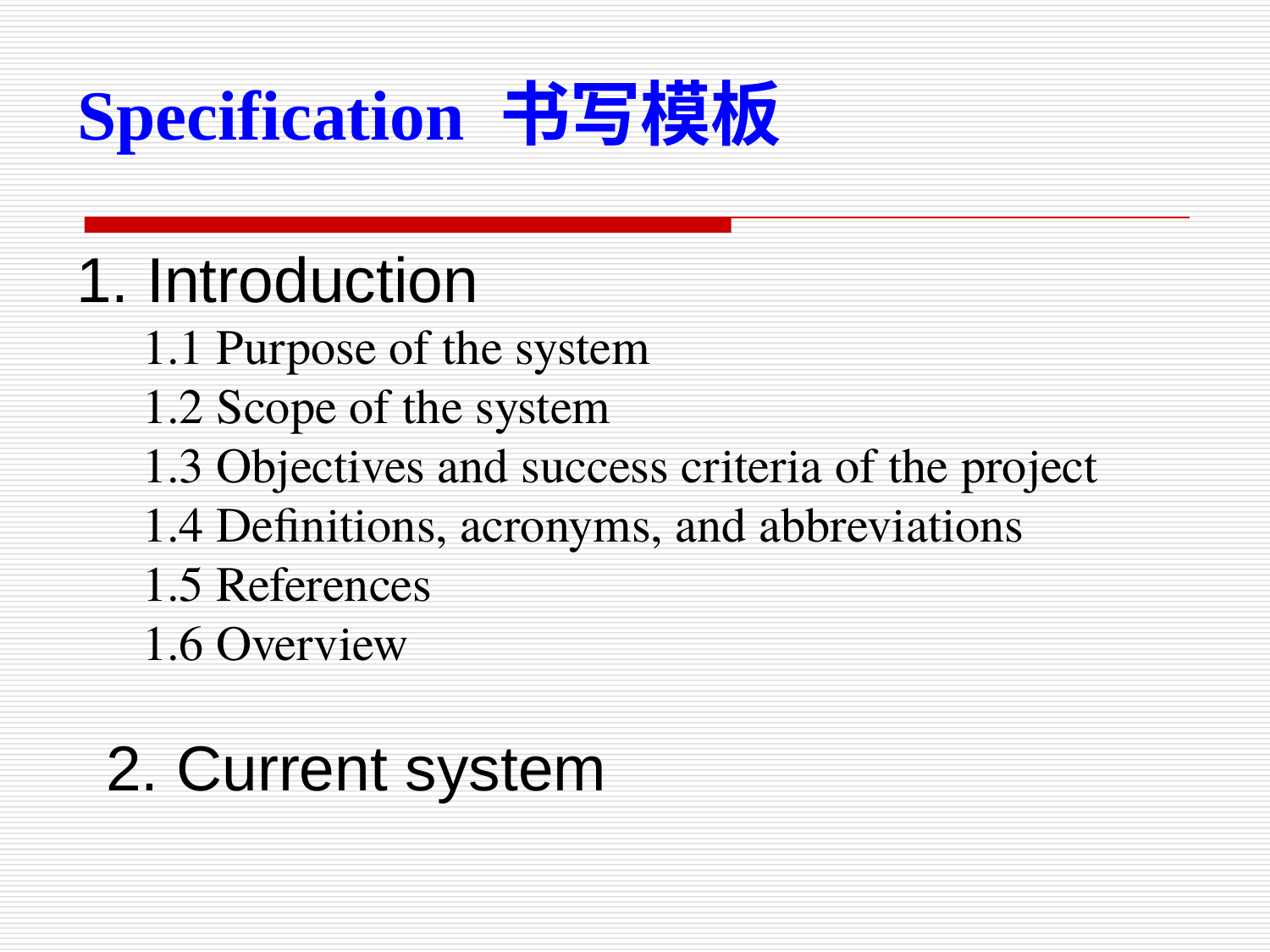

Specification 书写模板
1. Introduction
    1.1 Purpose of the system
    1.2 Scope of the system
    1.3 Objectives and success criteria of the project
    1.4 Definitions, acronyms, and abbreviations
    1.5 References
    1.6 Overview
2. Current system